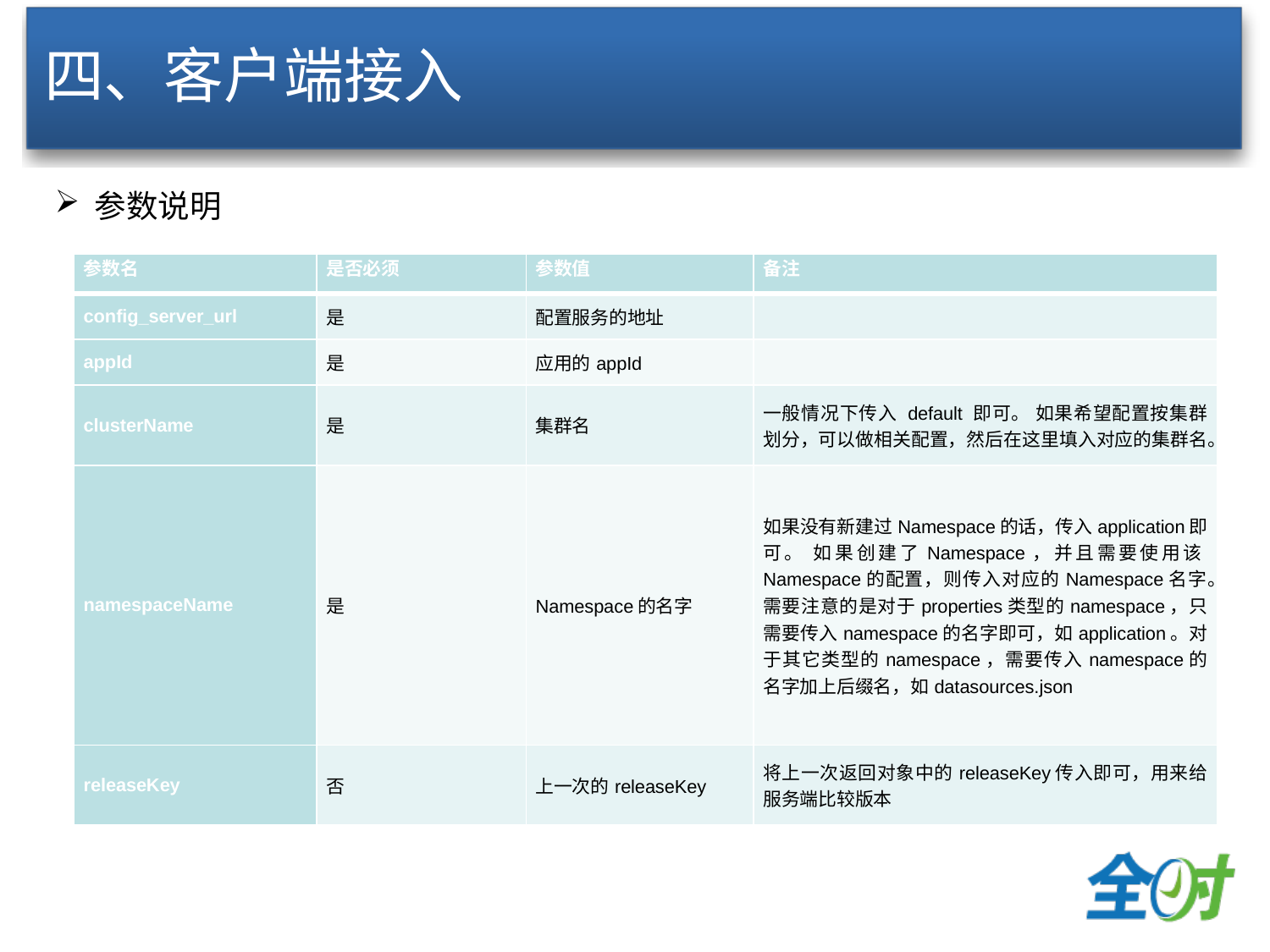

# 四、客户端接入
参数说明
| 参数名 | 是否必须 | 参数值 | 备注 |
| --- | --- | --- | --- |
| config\_server\_url | 是 | 配置服务的地址 |  |
| appId | 是 | 应用的appId |  |
| clusterName | 是 | 集群名 | 一般情况下传入 default 即可。 如果希望配置按集群划分，可以做相关配置，然后在这里填入对应的集群名。 |
| namespaceName | 是 | Namespace的名字 | 如果没有新建过Namespace的话，传入application即可。 如果创建了Namespace，并且需要使用该Namespace的配置，则传入对应的Namespace名字。需要注意的是对于properties类型的namespace，只需要传入namespace的名字即可，如application。对于其它类型的namespace，需要传入namespace的名字加上后缀名，如datasources.json |
| releaseKey | 否 | 上一次的releaseKey | 将上一次返回对象中的releaseKey传入即可，用来给服务端比较版本 |